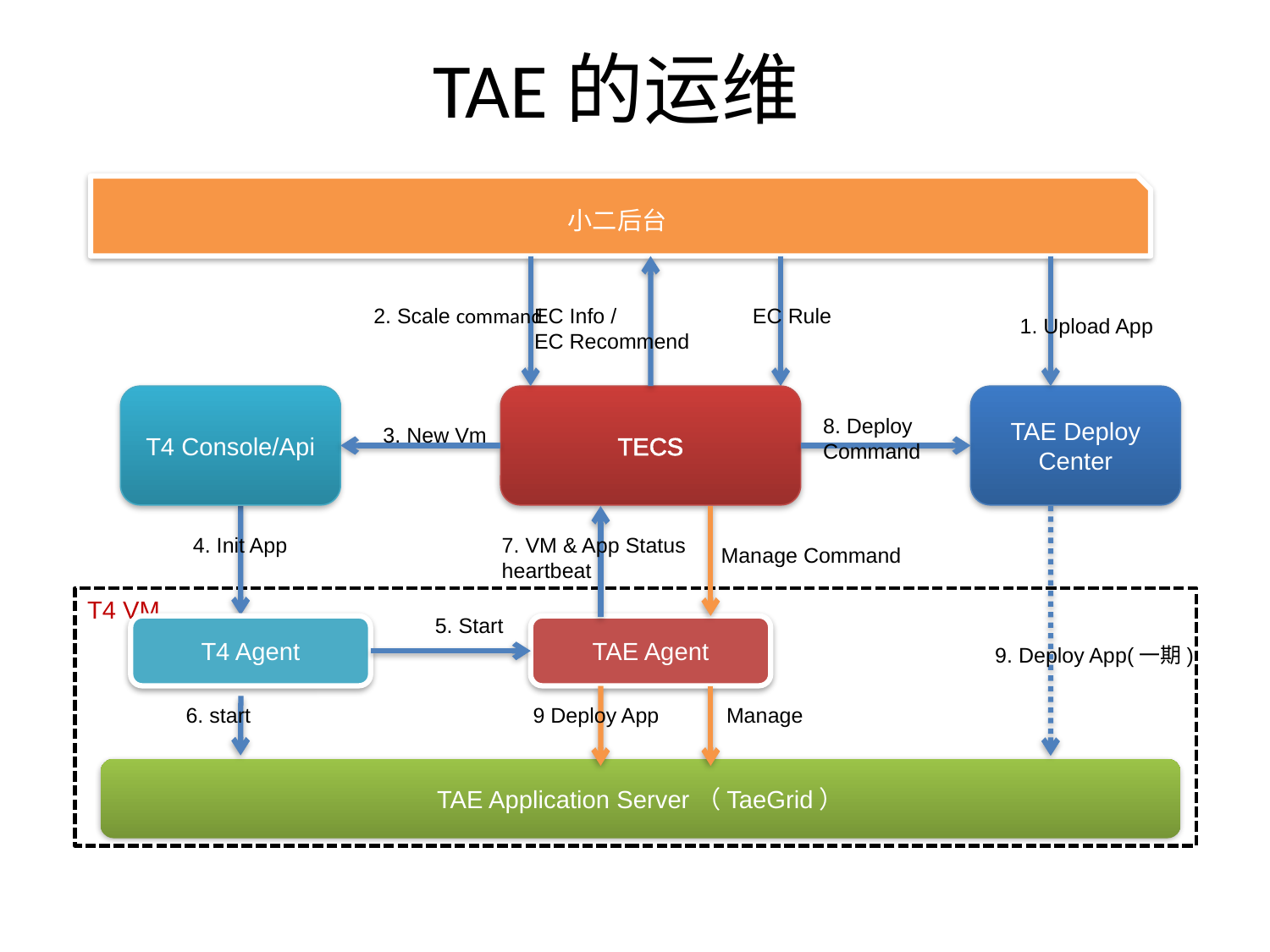

# TAE的运维
小二后台
2. Scale command
EC Info /
EC Recommend
EC Rule
1. Upload App
T4 Console/Api
TECS
TAE Deploy Center
8. Deploy Command
3. New Vm
4. Init App
7. VM & App Status
heartbeat
Manage Command
T4 VM
5. Start
T4 Agent
TAE Agent
9. Deploy App(一期)
6. start
9 Deploy App
Manage
TAE Application Server（TaeGrid）